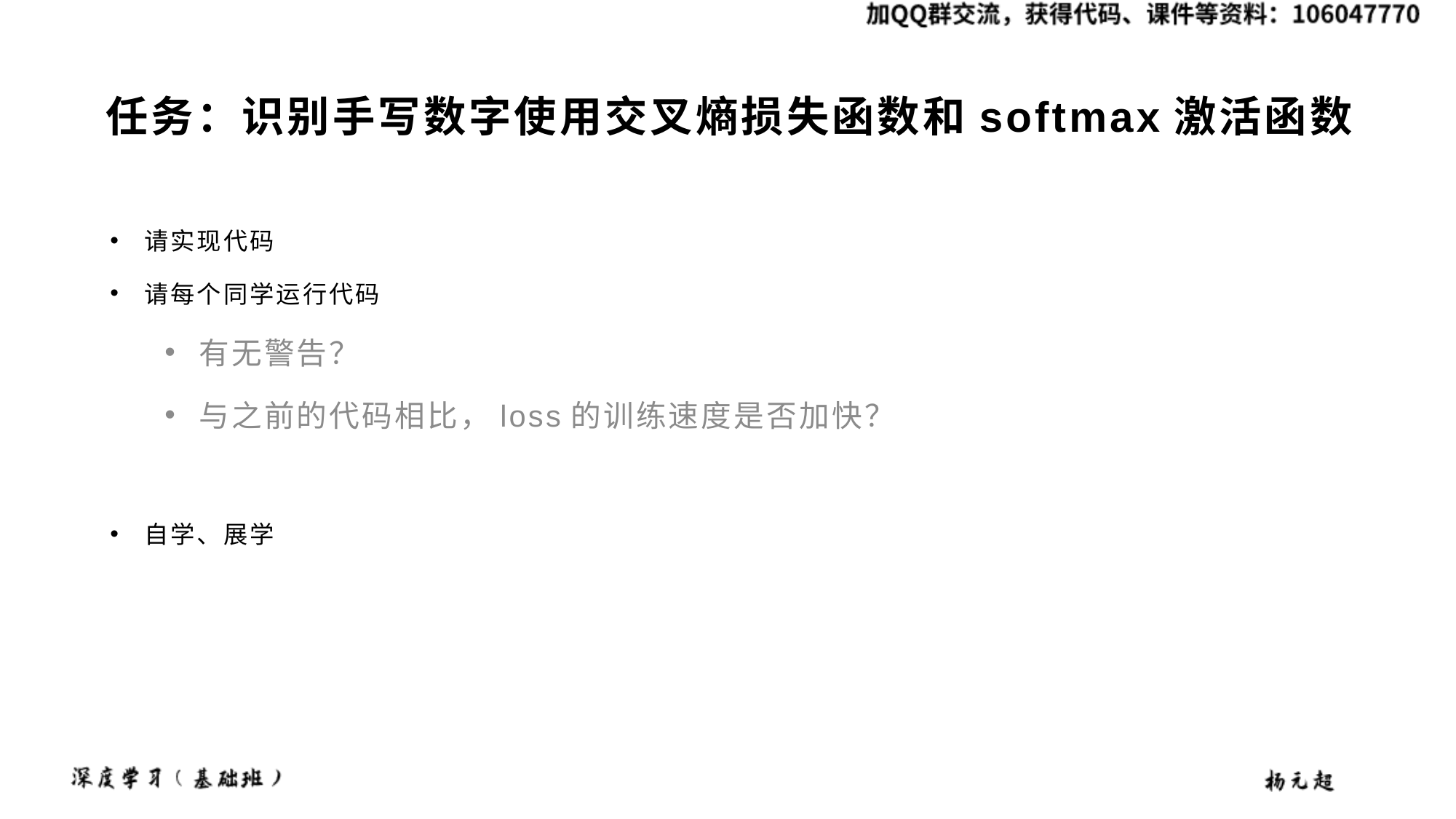

# 任务：识别手写数字使用交叉熵损失函数和softmax激活函数
请实现代码
请每个同学运行代码
有无警告？
与之前的代码相比，loss的训练速度是否加快？

自学、展学